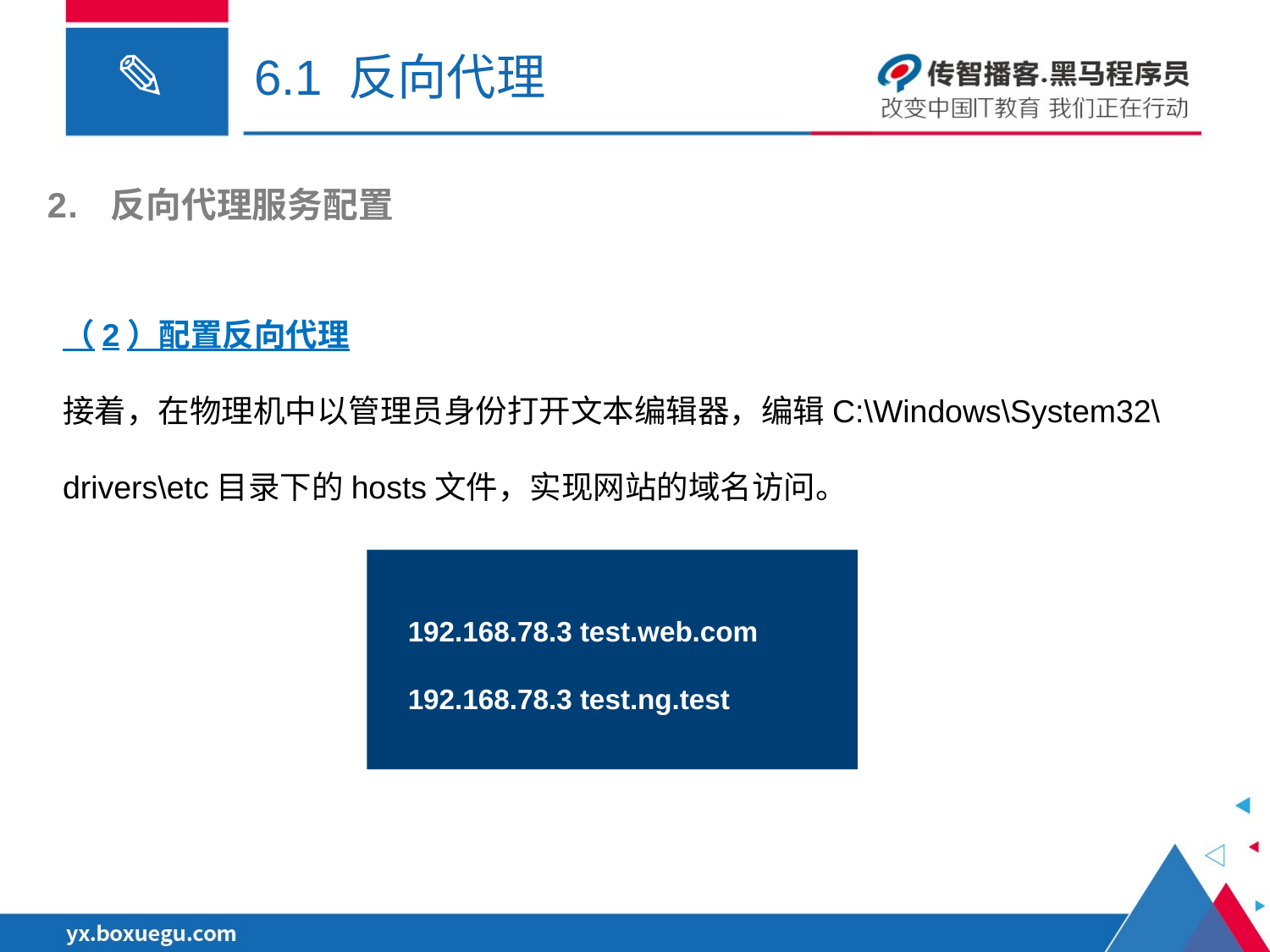

# 6.1 反向代理
反向代理服务配置
（2）配置反向代理
接着，在物理机中以管理员身份打开文本编辑器，编辑C:\Windows\System32\drivers\etc目录下的hosts文件，实现网站的域名访问。

192.168.78.3 test.web.com
192.168.78.3 test.ng.test